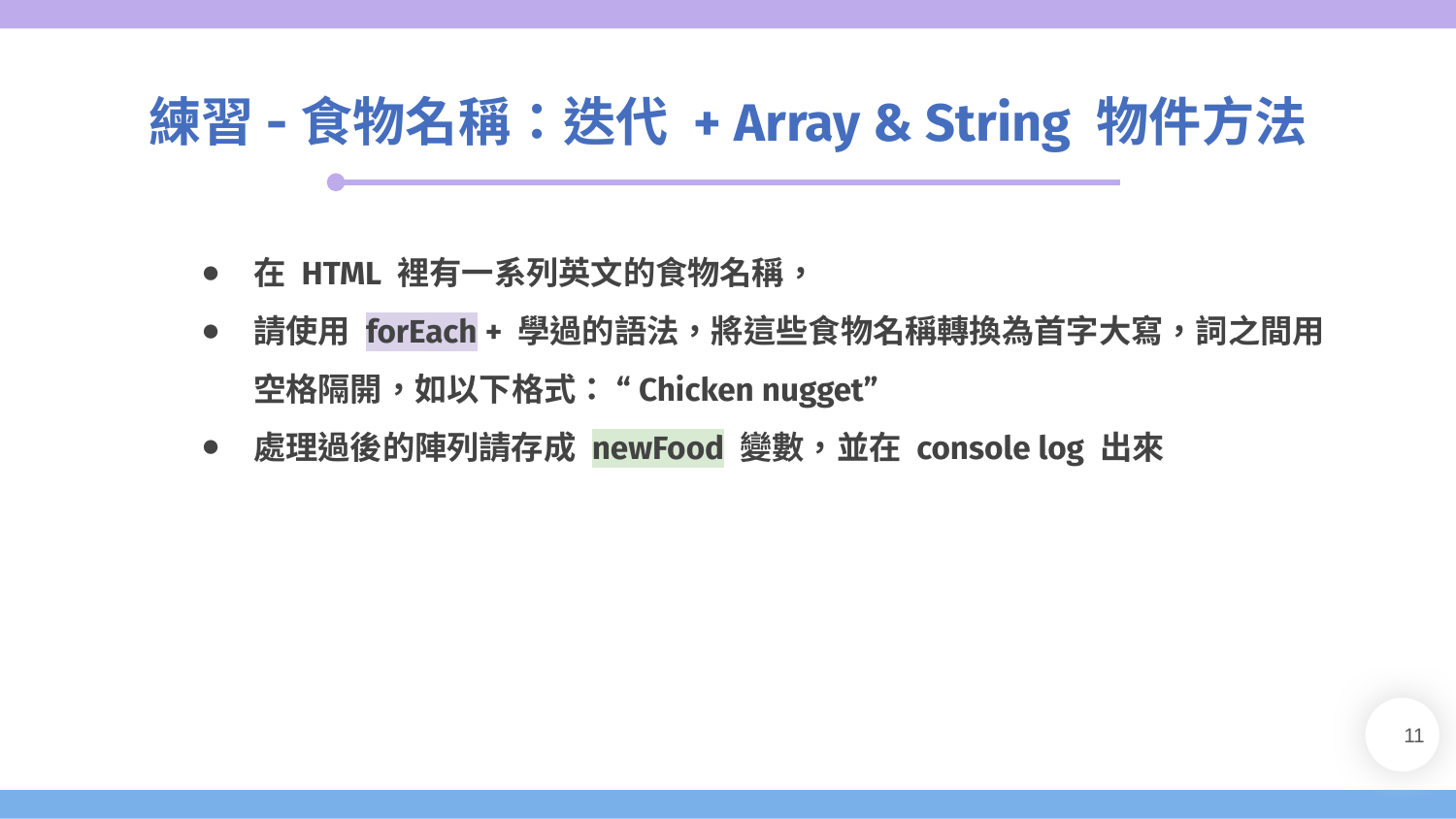

練習-食物名稱：迭代 + Array & String 物件方法
在 HTML 裡有一系列英文的食物名稱，
請使用 forEach + 學過的語法，將這些食物名稱轉換為首字大寫，詞之間用空格隔開，如以下格式： “Chicken nugget”
處理過後的陣列請存成 newFood 變數，並在 console log 出來

11